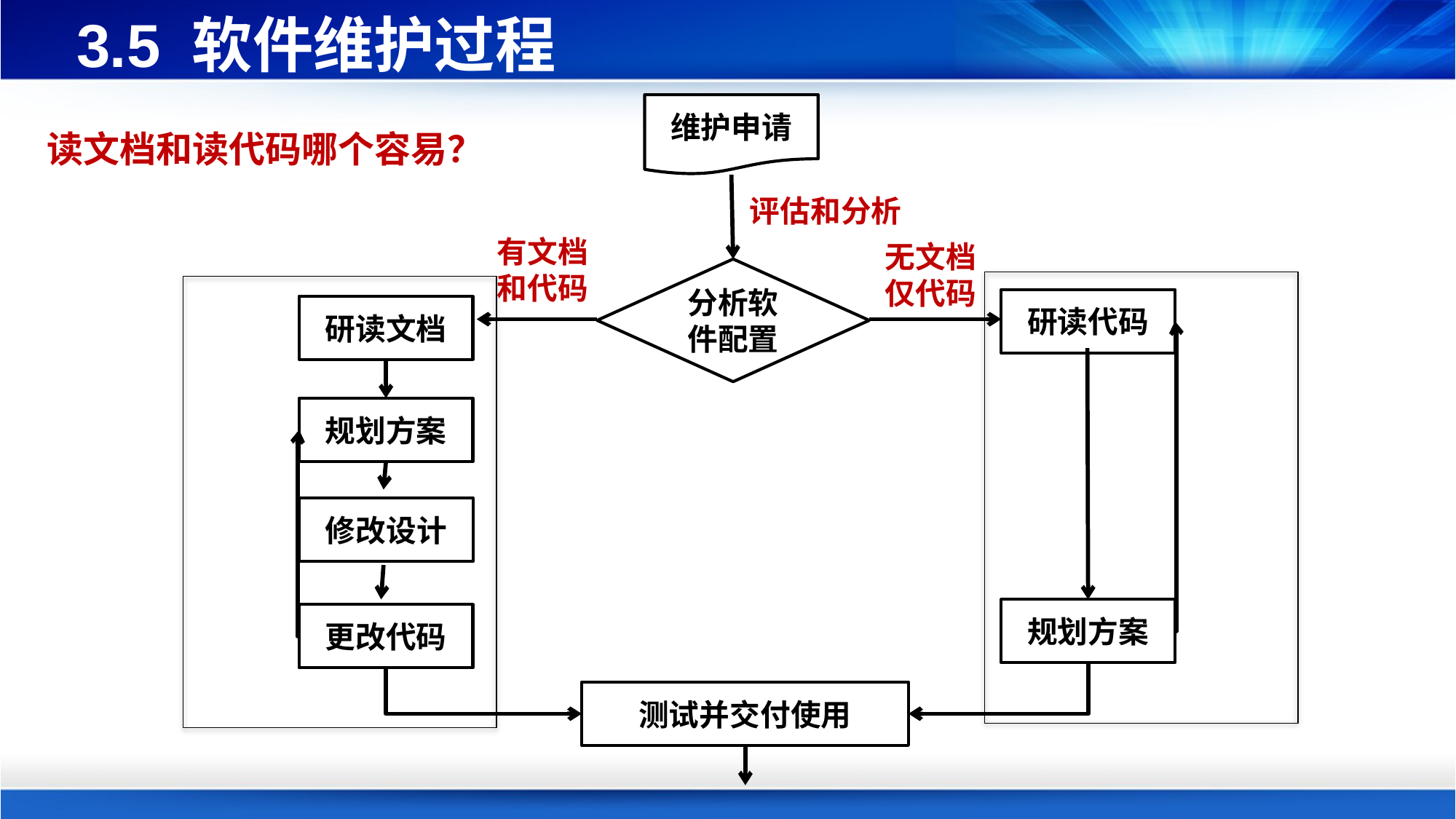

# 3.5 软件维护过程
维护申请
读文档和读代码哪个容易？
评估和分析
有文档和代码
无文档仅代码
分析软件配置

研读代码
研读文档
规划方案
修改设计
规划方案
更改代码
测试并交付使用